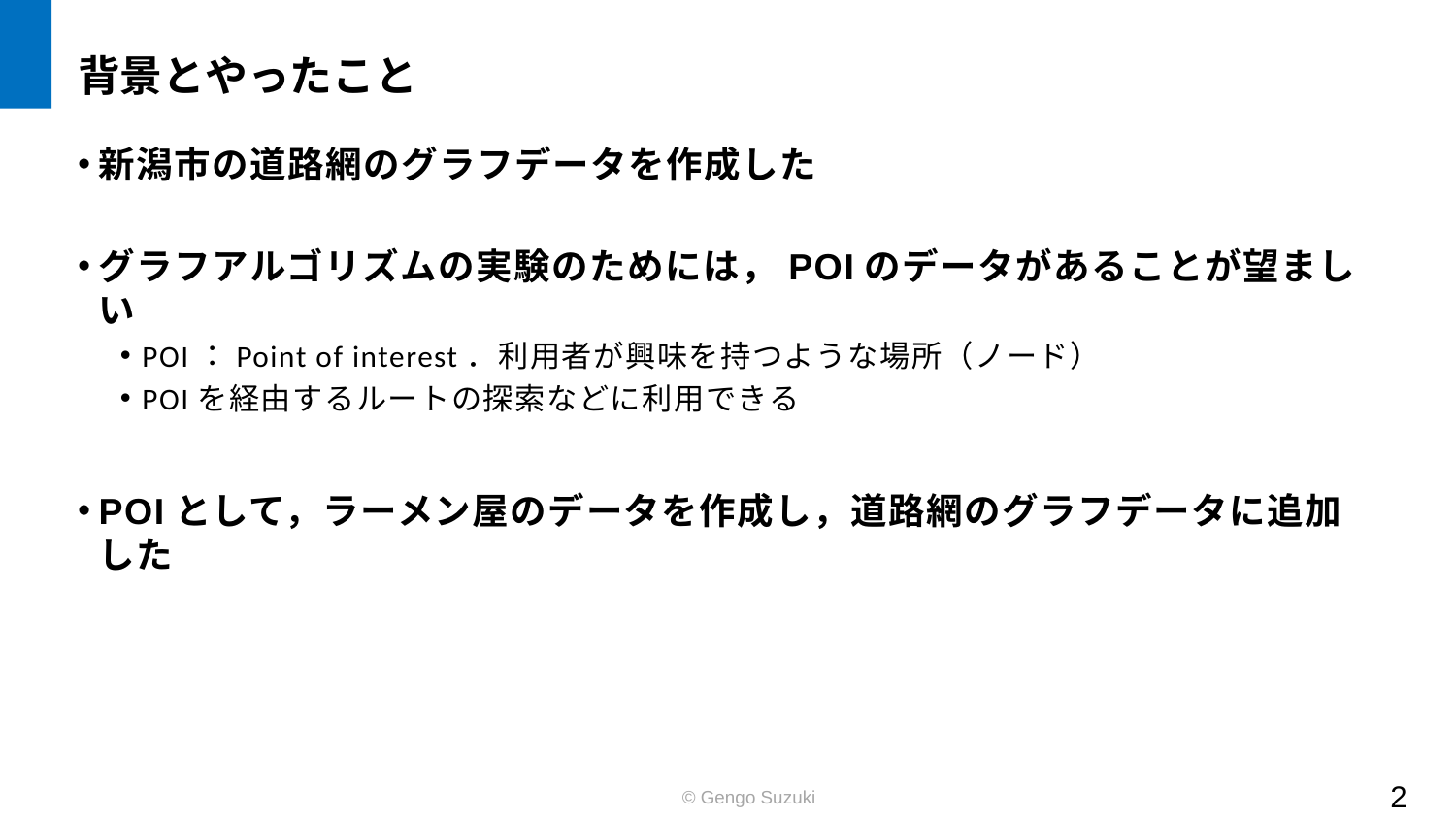

# 背景とやったこと
新潟市の道路網のグラフデータを作成した

グラフアルゴリズムの実験のためには，POIのデータがあることが望ましい
POI：Point of interest．利用者が興味を持つような場所（ノード）
POIを経由するルートの探索などに利用できる

POIとして，ラーメン屋のデータを作成し，道路網のグラフデータに追加した